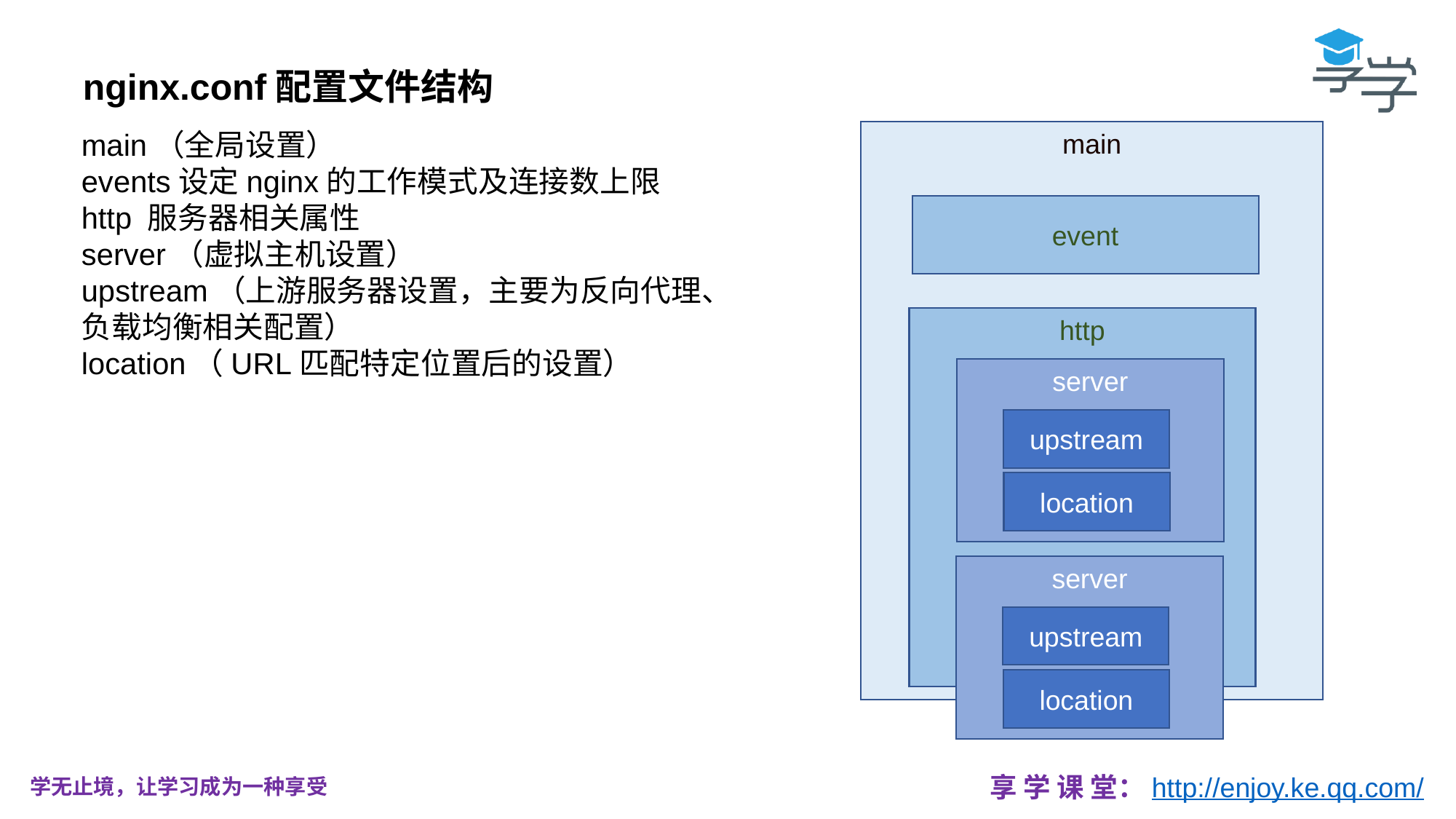

nginx.conf配置文件结构
main（全局设置）
events设定nginx的工作模式及连接数上限
http 服务器相关属性
server（虚拟主机设置）
upstream（上游服务器设置，主要为反向代理、负载均衡相关配置）
location（URL匹配特定位置后的设置）

main
event
http
server
upstream
location
server
upstream
location